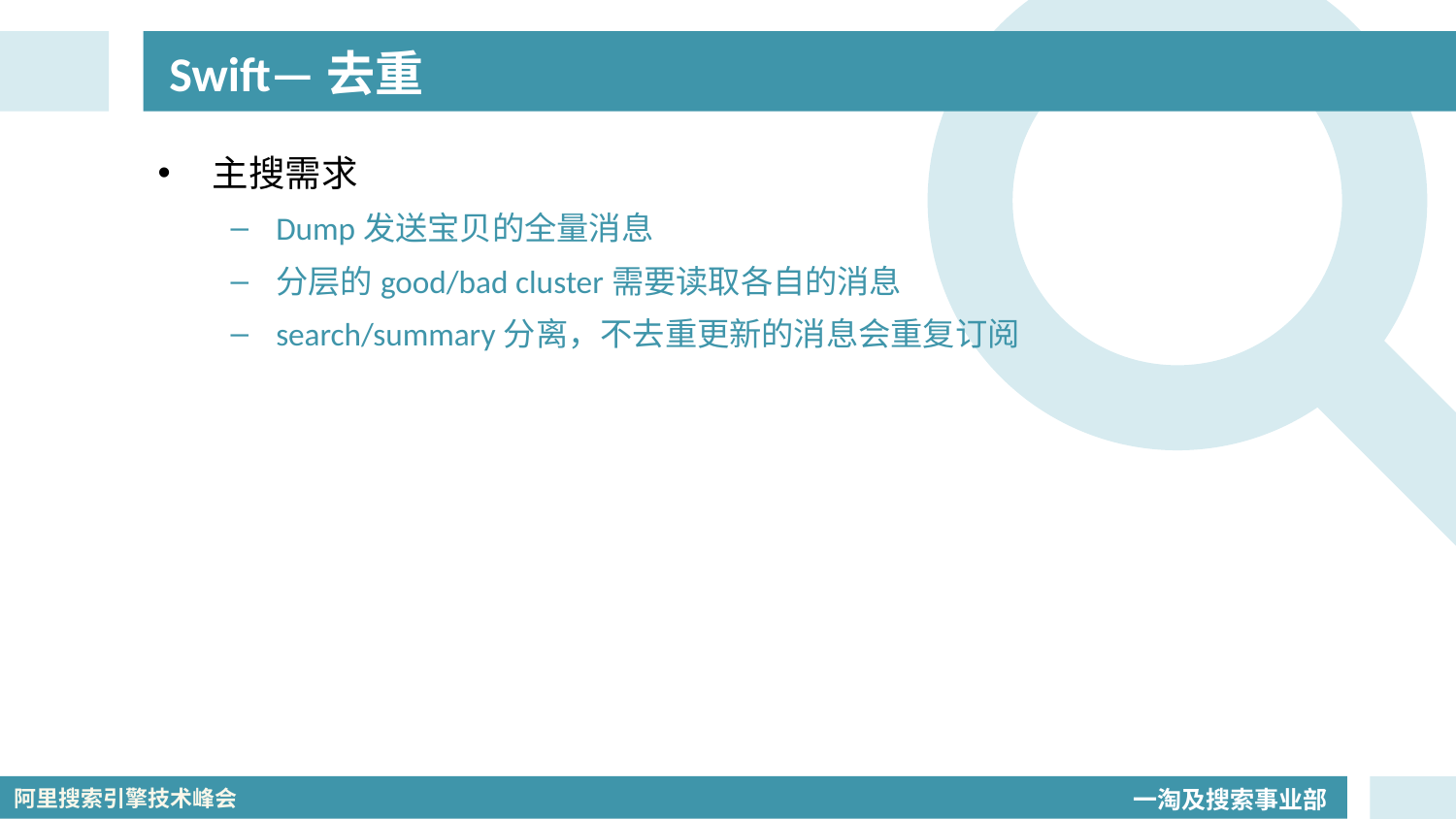

# Swift—去重
主搜需求
Dump发送宝贝的全量消息
分层的good/bad cluster需要读取各自的消息
search/summary分离，不去重更新的消息会重复订阅